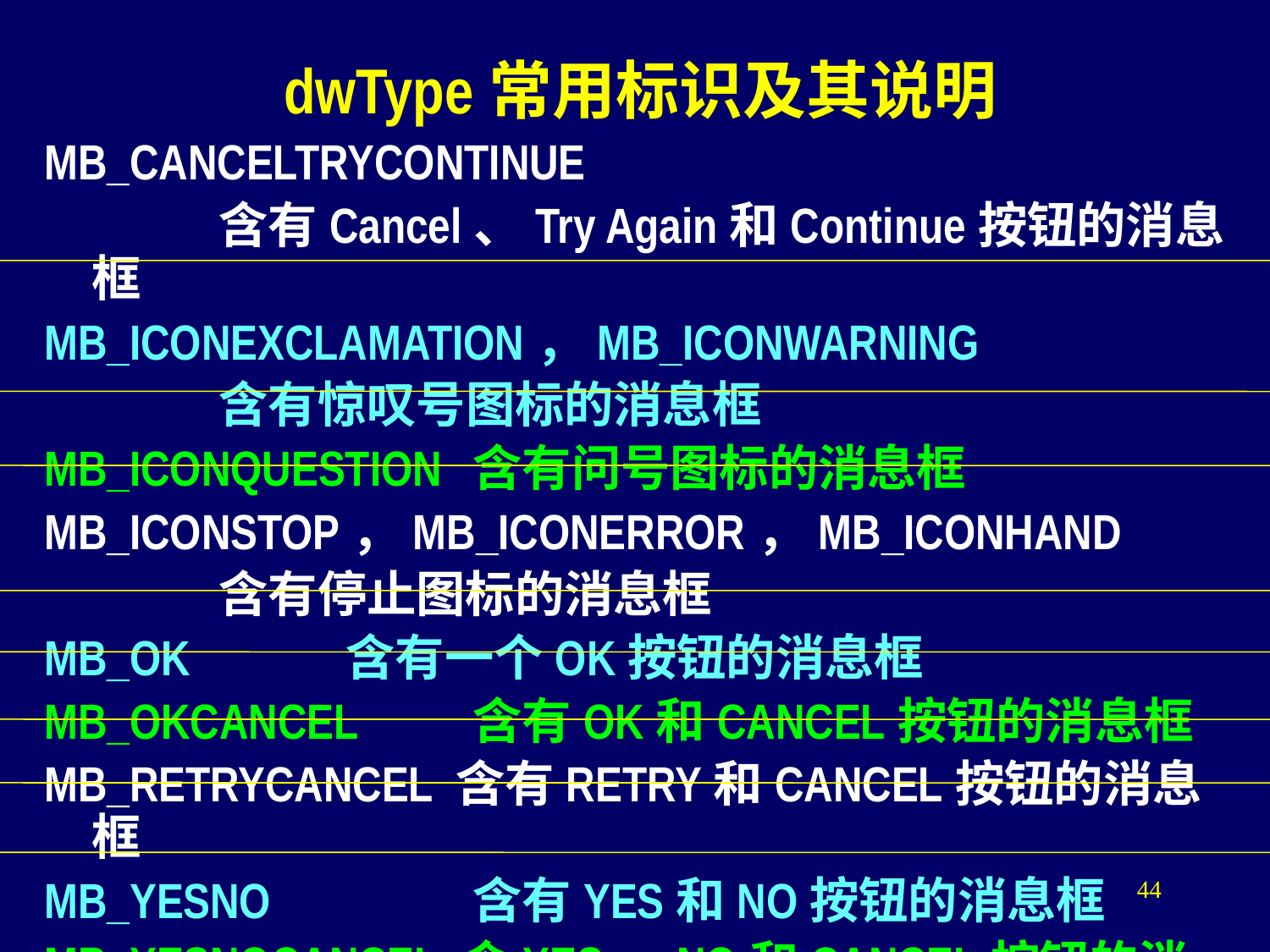

dwType常用标识及其说明
MB_CANCELTRYCONTINUE
		含有Cancel、Try Again和Continue按钮的消息框
MB_ICONEXCLAMATION，MB_ICONWARNING
		含有惊叹号图标的消息框
MB_ICONQUESTION	含有问号图标的消息框
MB_ICONSTOP，MB_ICONERROR，MB_ICONHAND
		含有停止图标的消息框
MB_OK		含有一个OK按钮的消息框
MB_OKCANCEL	含有OK和CANCEL按钮的消息框
MB_RETRYCANCEL 含有RETRY和CANCEL按钮的消息框
MB_YESNO		含有YES和NO按钮的消息框
MB_YESNOCANCEL 含YES、NO和CANCEL按钮的消息框

44